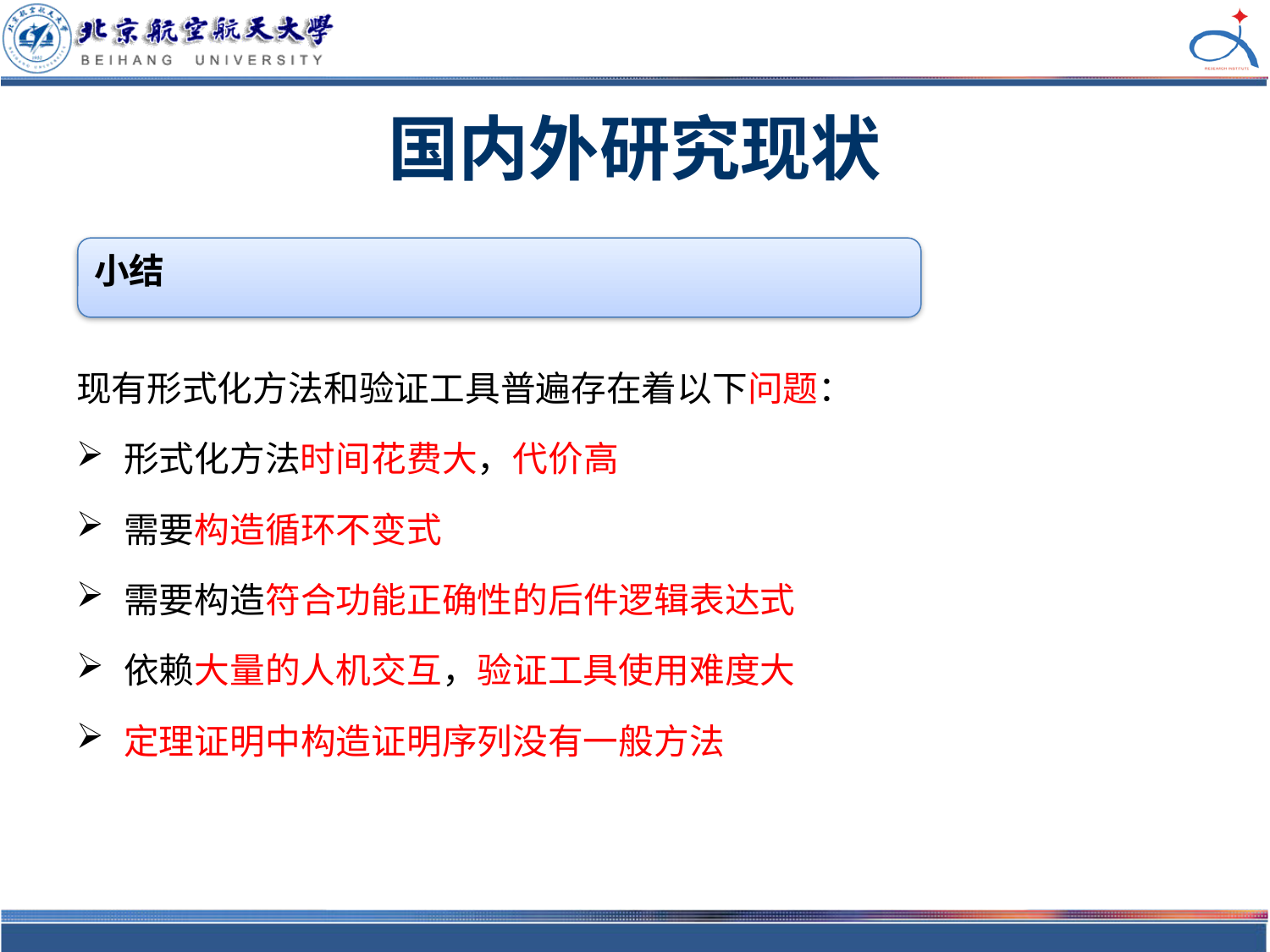

# 国内外研究现状

现有形式化方法和验证工具普遍存在着以下问题：
形式化方法时间花费大，代价高
需要构造循环不变式
需要构造符合功能正确性的后件逻辑表达式
依赖大量的人机交互，验证工具使用难度大
定理证明中构造证明序列没有一般方法
小结